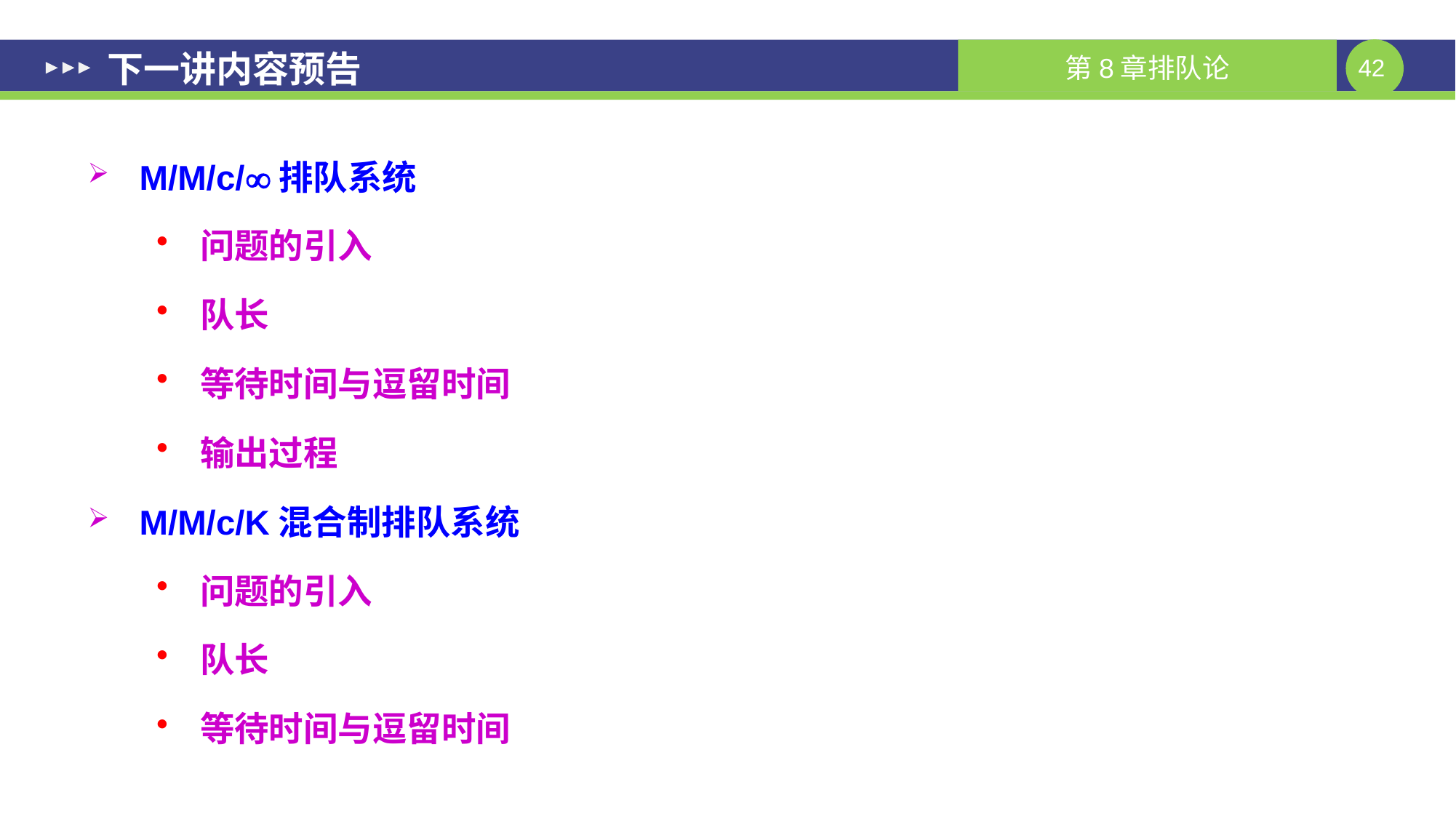

# 下一讲内容预告
M/M/c/∞排队系统
问题的引入
队长
等待时间与逗留时间
输出过程
M/M/c/K混合制排队系统
问题的引入
队长
等待时间与逗留时间